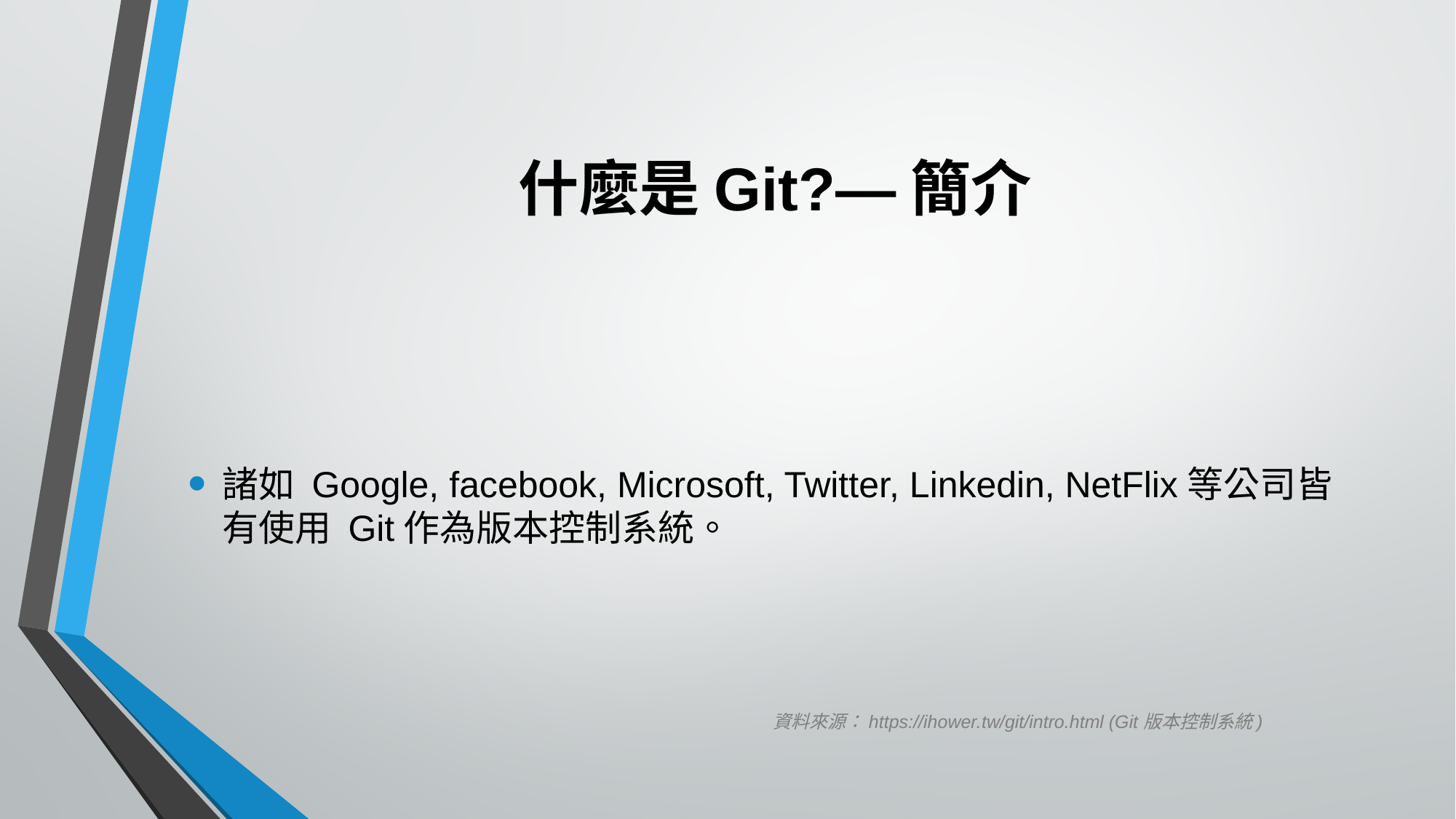

# 什麼是Git?—簡介
諸如 Google, facebook, Microsoft, Twitter, Linkedin, NetFlix等公司皆有使用 Git作為版本控制系統。
資料來源：https://ihower.tw/git/intro.html (Git版本控制系統)